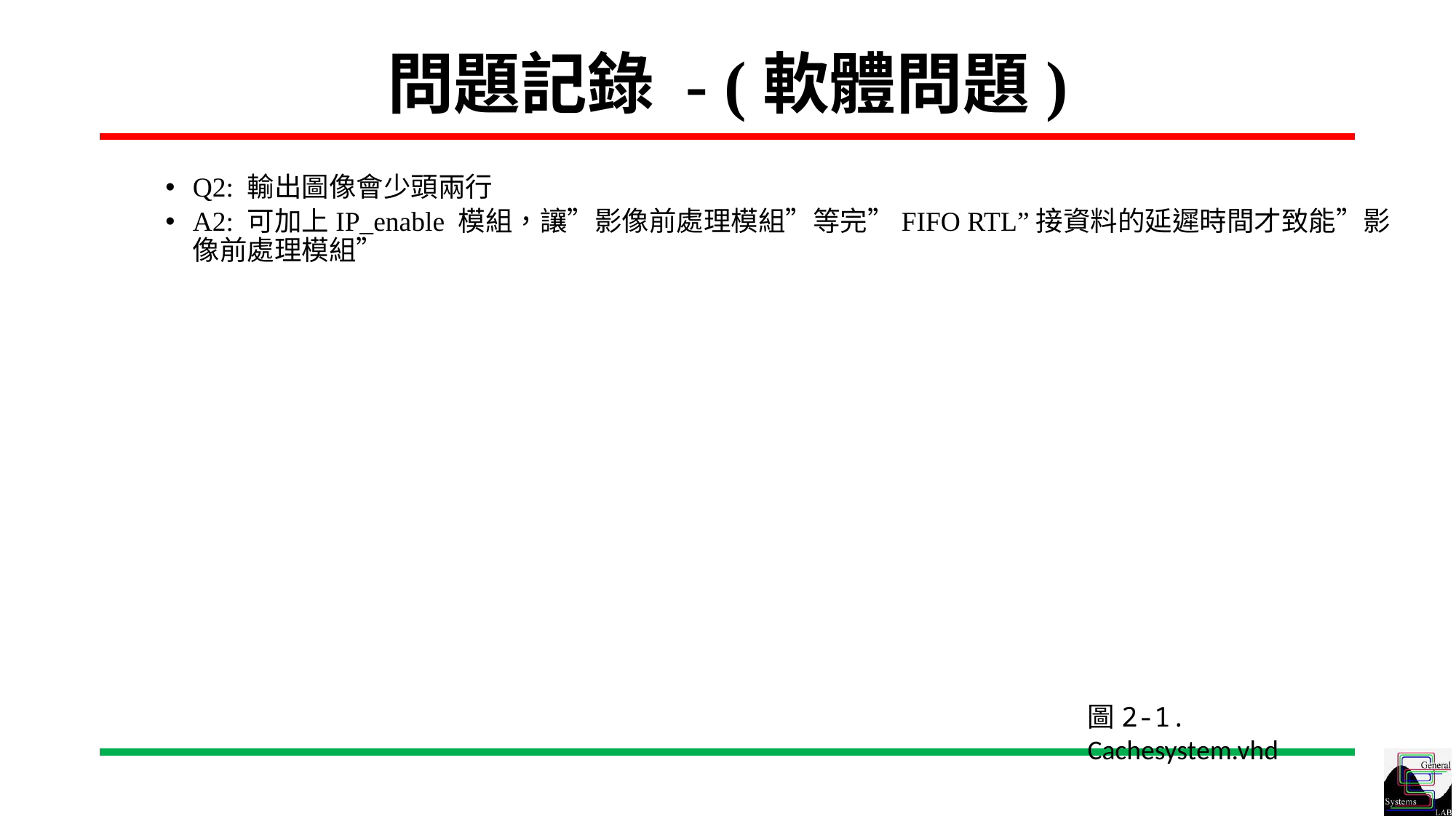

# 問題記錄 - (軟體問題)

Q2: 輸出圖像會少頭兩行
A2: 可加上IP_enable 模組，讓”影像前處理模組”等完”FIFO RTL”接資料的延遲時間才致能”影像前處理模組”
圖2-1. Cachesystem.vhd